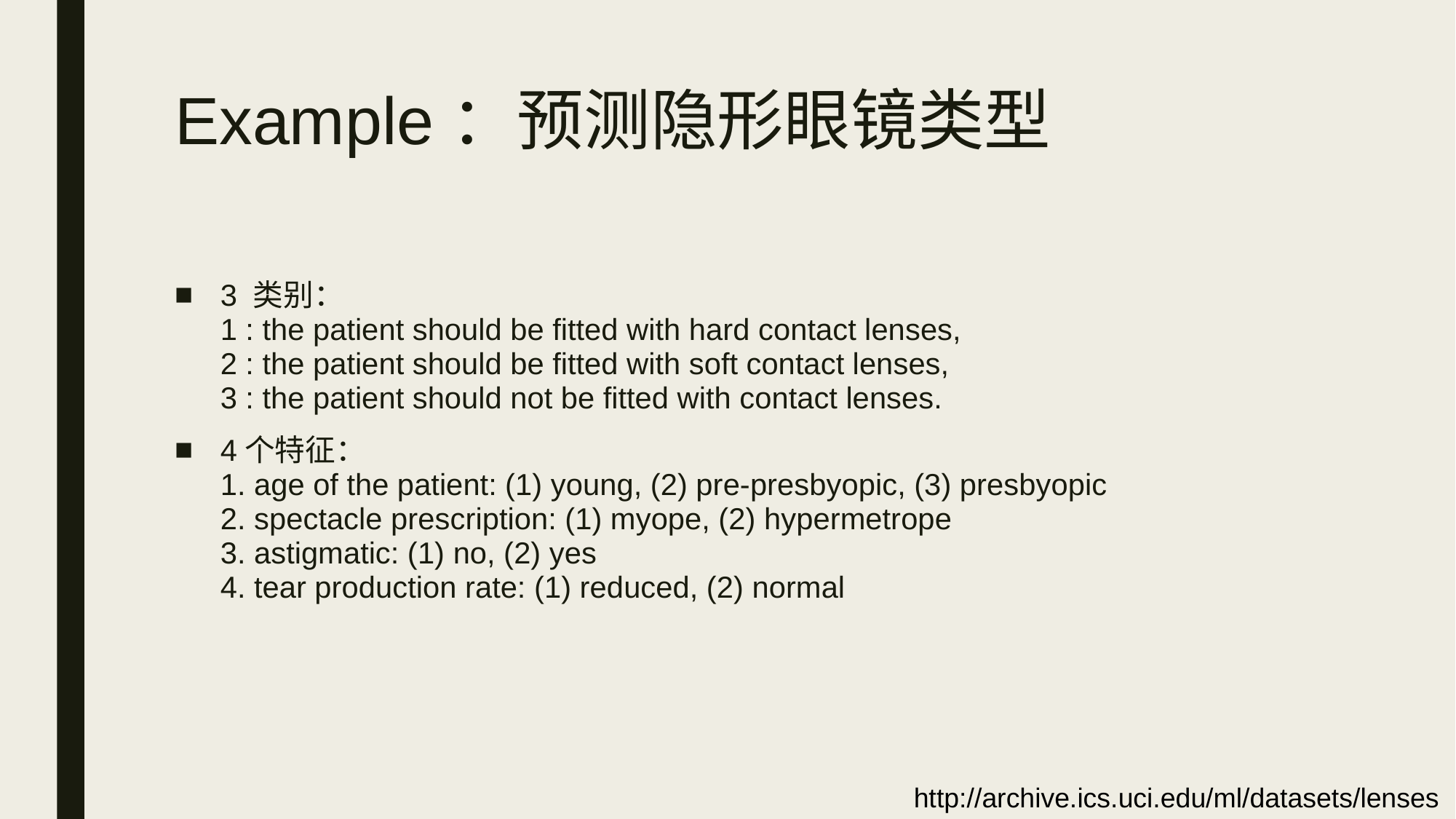

# Example：预测隐形眼镜类型
3 类别：
1 : the patient should be fitted with hard contact lenses,
2 : the patient should be fitted with soft contact lenses,
3 : the patient should not be fitted with contact lenses.
4个特征：
1. age of the patient: (1) young, (2) pre-presbyopic, (3) presbyopic
2. spectacle prescription: (1) myope, (2) hypermetrope
3. astigmatic: (1) no, (2) yes
4. tear production rate: (1) reduced, (2) normal
http://archive.ics.uci.edu/ml/datasets/lenses